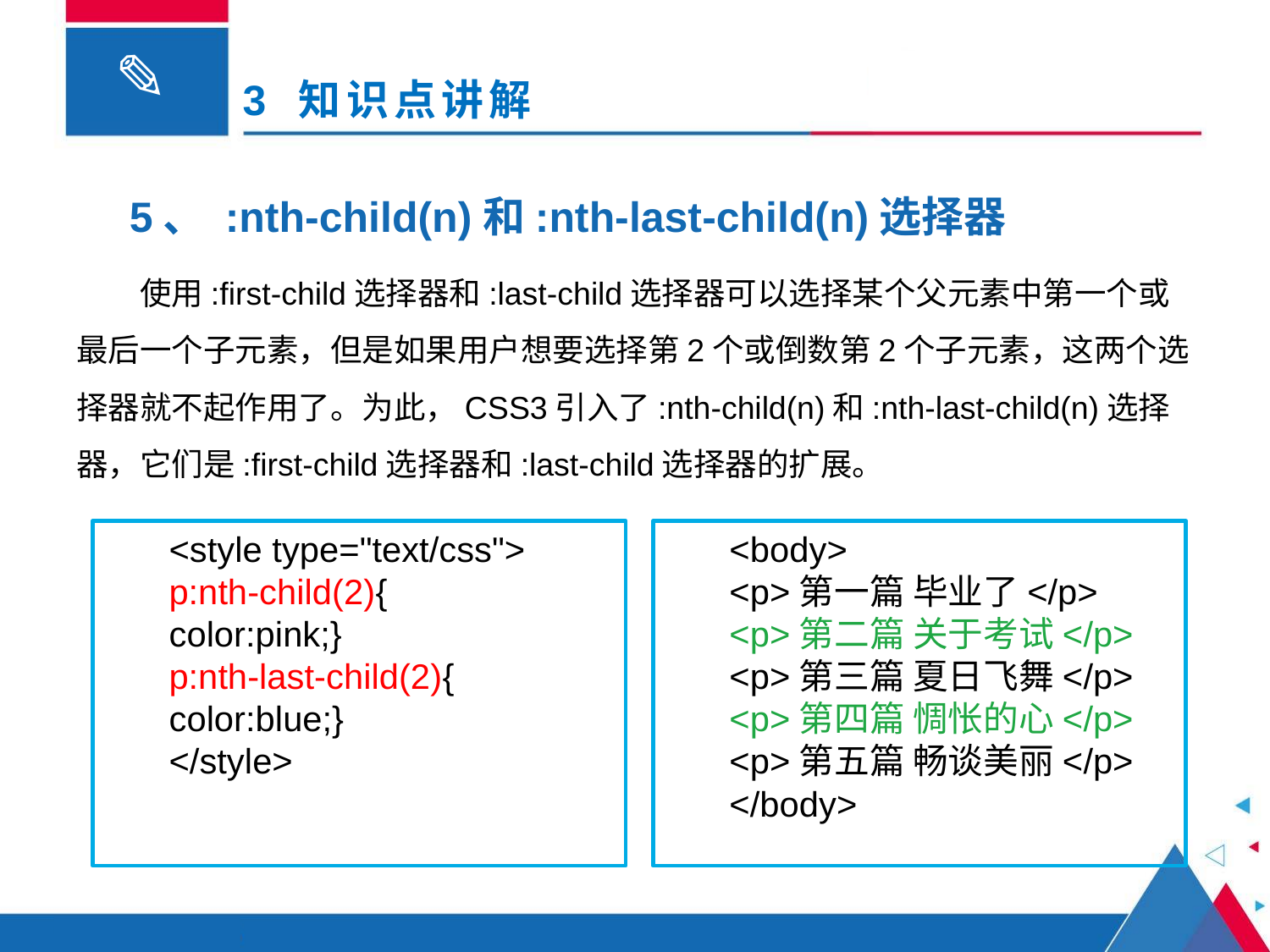

# 3 知识点讲解
5、 :nth-child(n)和:nth-last-child(n)选择器
使用:first-child选择器和:last-child选择器可以选择某个父元素中第一个或最后一个子元素，但是如果用户想要选择第2个或倒数第2个子元素，这两个选择器就不起作用了。为此，CSS3引入了:nth-child(n)和:nth-last-child(n)选择器，它们是:first-child选择器和:last-child选择器的扩展。
<style type="text/css">
p:nth-child(2){
color:pink;}
p:nth-last-child(2){
color:blue;}
</style>
<body>
<p>第一篇 毕业了</p>
<p>第二篇 关于考试</p>
<p>第三篇 夏日飞舞</p>
<p>第四篇 惆怅的心</p>
<p>第五篇 畅谈美丽</p>
</body>